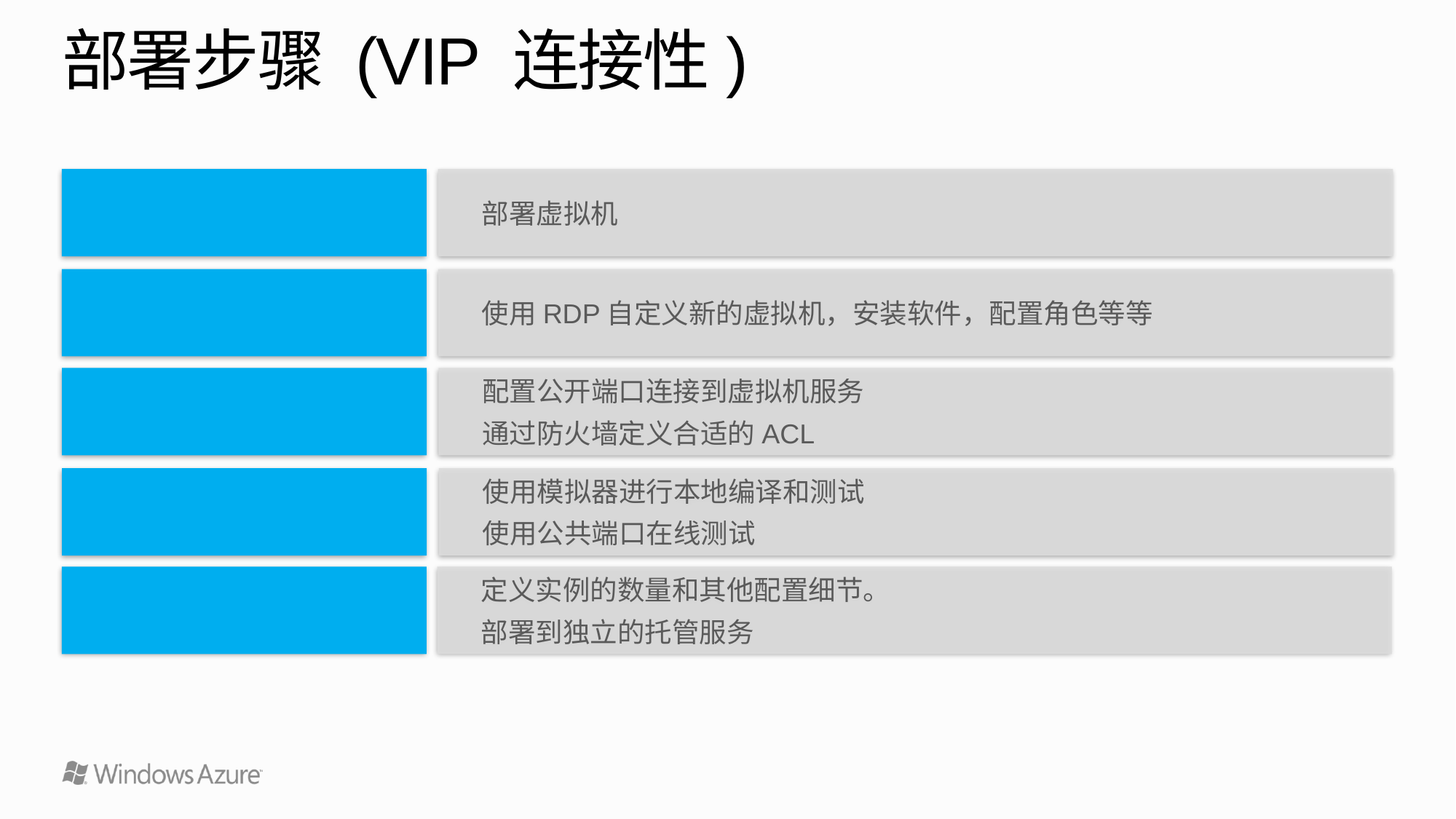

# 部署步骤 (VIP 连接性)
部署虚拟机
部署虚拟机
自定义
使用RDP自定义新的虚拟机，安装软件，配置角色等等
配置端点
配置公开端口连接到虚拟机服务
通过防火墙定义合适的ACL
本地开发/测试
使用模拟器进行本地编译和测试
使用公共端口在线测试
部署服务
定义实例的数量和其他配置细节。
部署到独立的托管服务